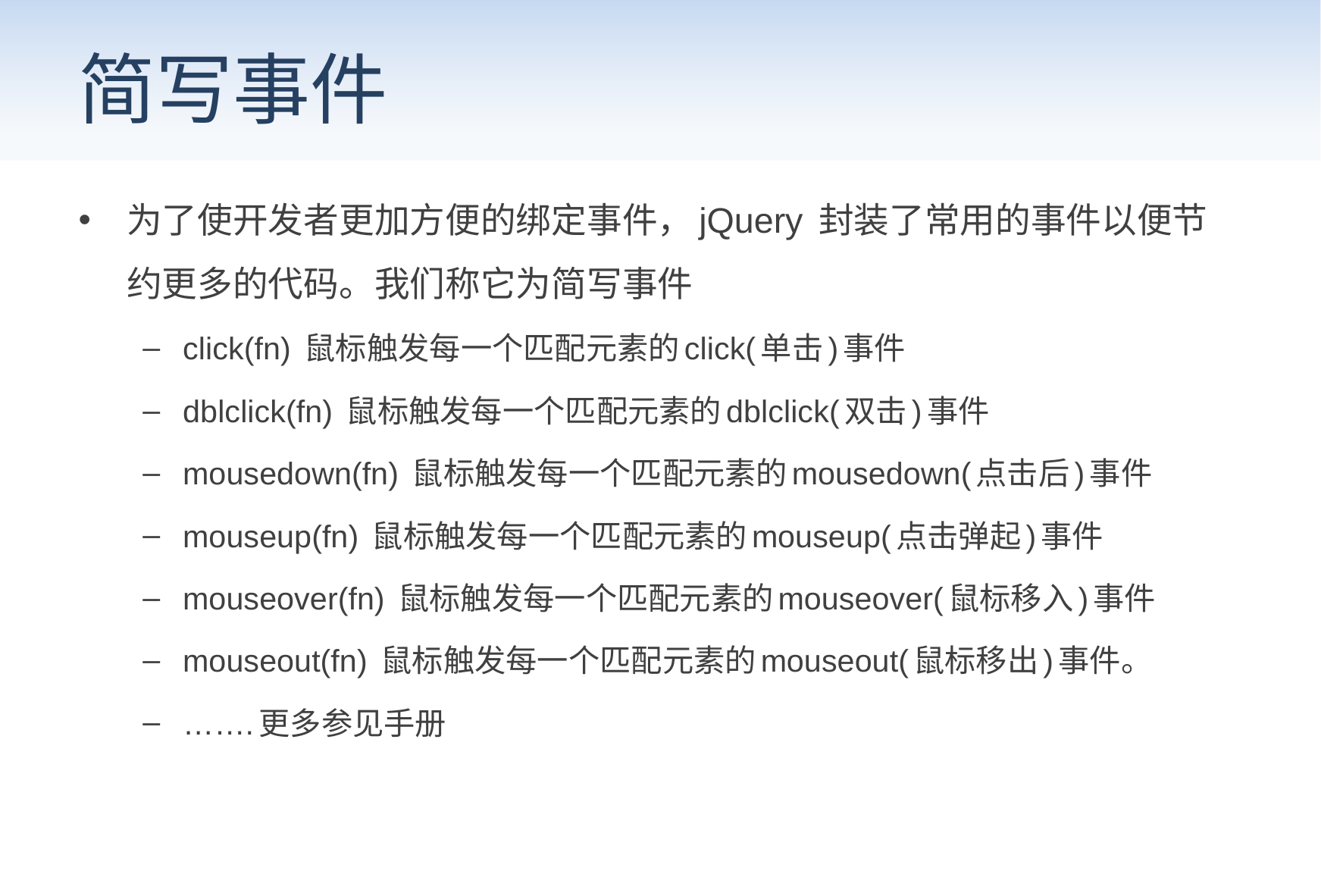

# 简写事件
为了使开发者更加方便的绑定事件，jQuery 封装了常用的事件以便节约更多的代码。我们称它为简写事件
click(fn) 鼠标触发每一个匹配元素的click(单击)事件
dblclick(fn) 鼠标触发每一个匹配元素的dblclick(双击)事件
mousedown(fn) 鼠标触发每一个匹配元素的mousedown(点击后)事件
mouseup(fn) 鼠标触发每一个匹配元素的mouseup(点击弹起)事件
mouseover(fn) 鼠标触发每一个匹配元素的mouseover(鼠标移入)事件
mouseout(fn) 鼠标触发每一个匹配元素的mouseout(鼠标移出)事件。
…….更多参见手册